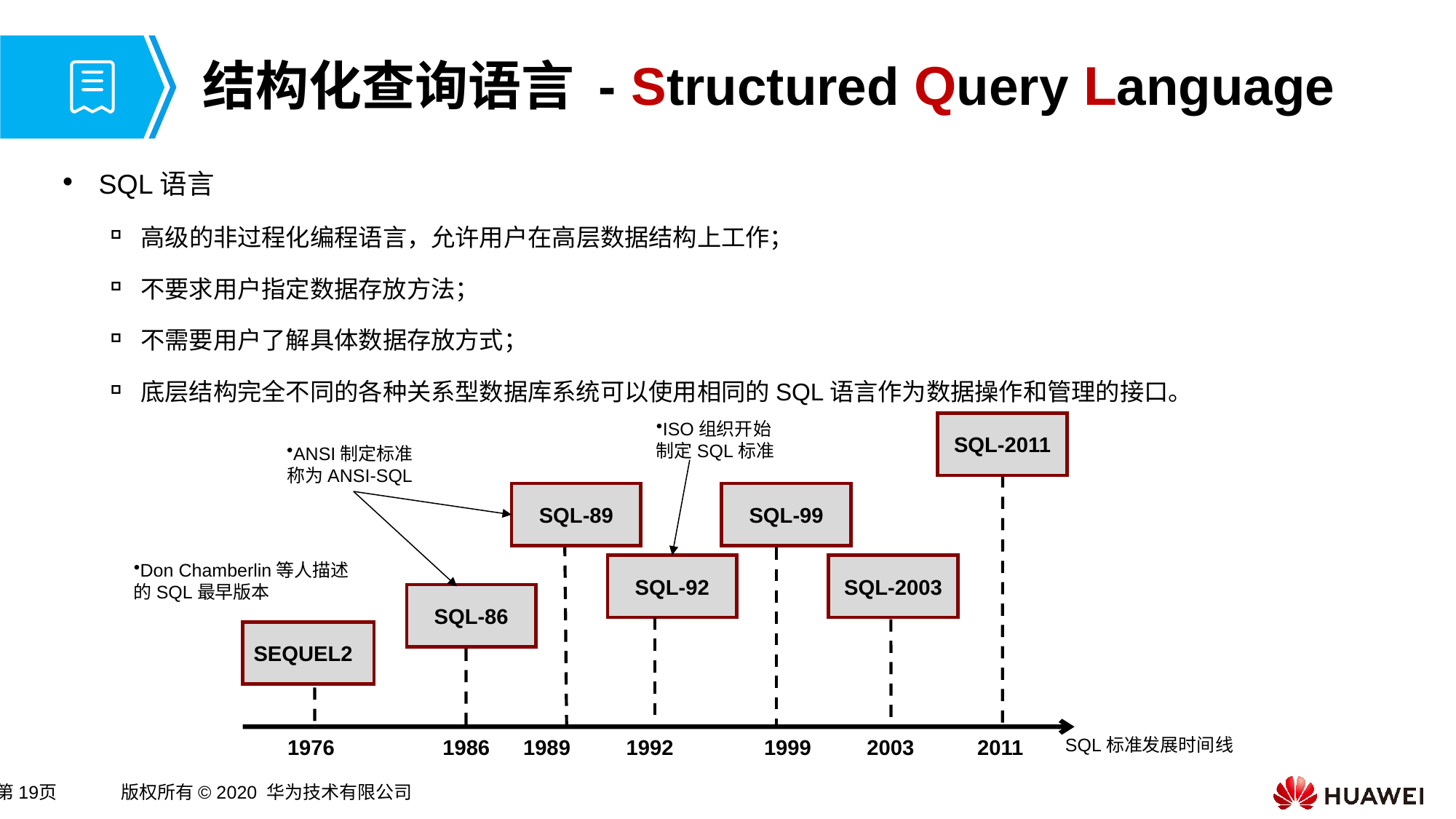

# 结构化查询语言 - Structured Query Language
SQL语言
高级的非过程化编程语言，允许用户在高层数据结构上工作；
不要求用户指定数据存放方法；
不需要用户了解具体数据存放方式；
底层结构完全不同的各种关系型数据库系统可以使用相同的SQL语言作为数据操作和管理的接口。

ISO组织开始制定SQL标准
SQL-2011
ANSI制定标准称为ANSI-SQL

SQL-89
SQL-99

Don Chamberlin等人描述的SQL最早版本
SQL-92
SQL-2003
SQL-86

SEQUEL2

SQL标准发展时间线
1976
1986
1989
1992
1999
2003
2011